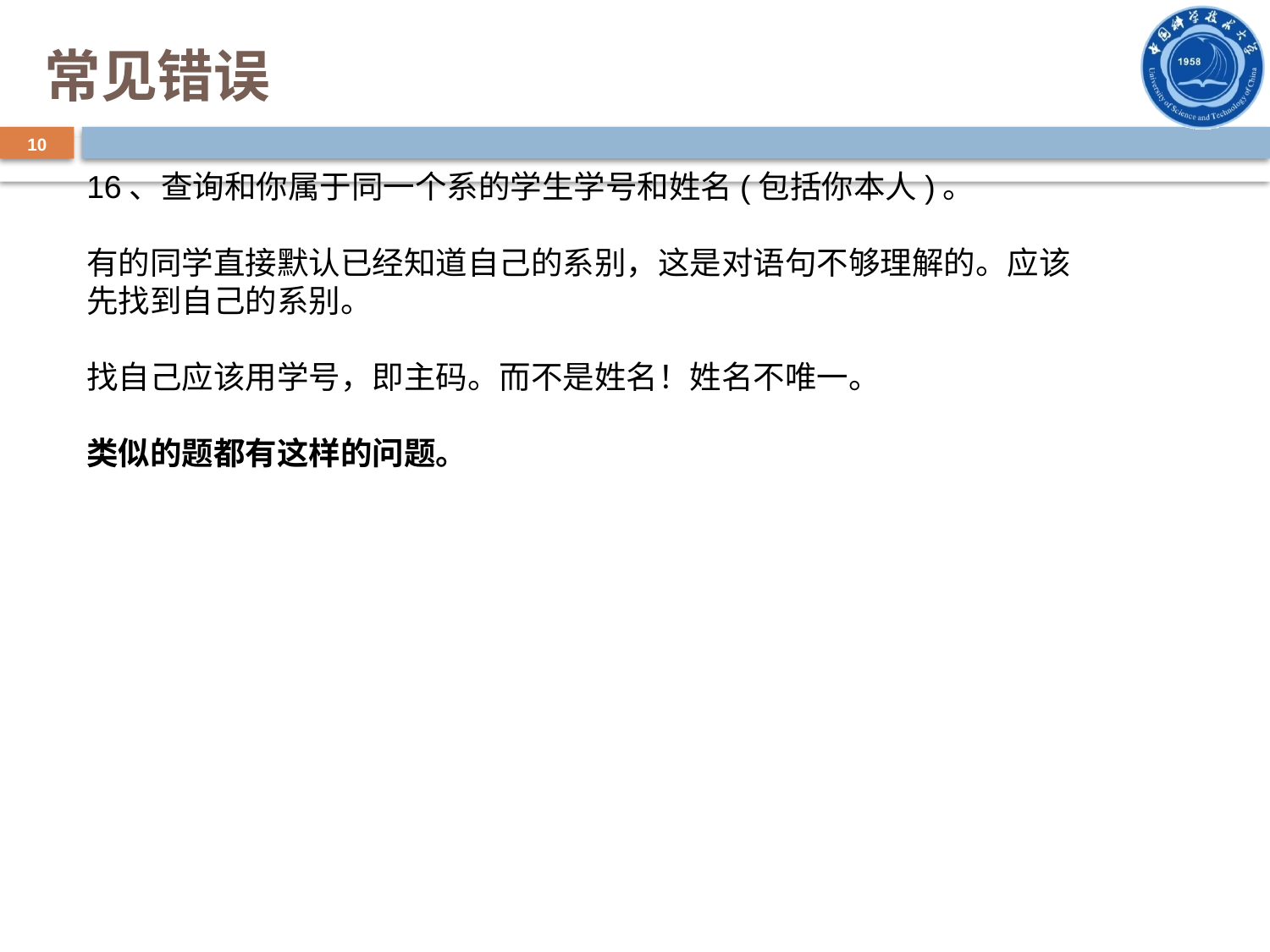

# 常见错误
10
16、查询和你属于同一个系的学生学号和姓名(包括你本人)。

有的同学直接默认已经知道自己的系别，这是对语句不够理解的。应该先找到自己的系别。

找自己应该用学号，即主码。而不是姓名！姓名不唯一。

类似的题都有这样的问题。